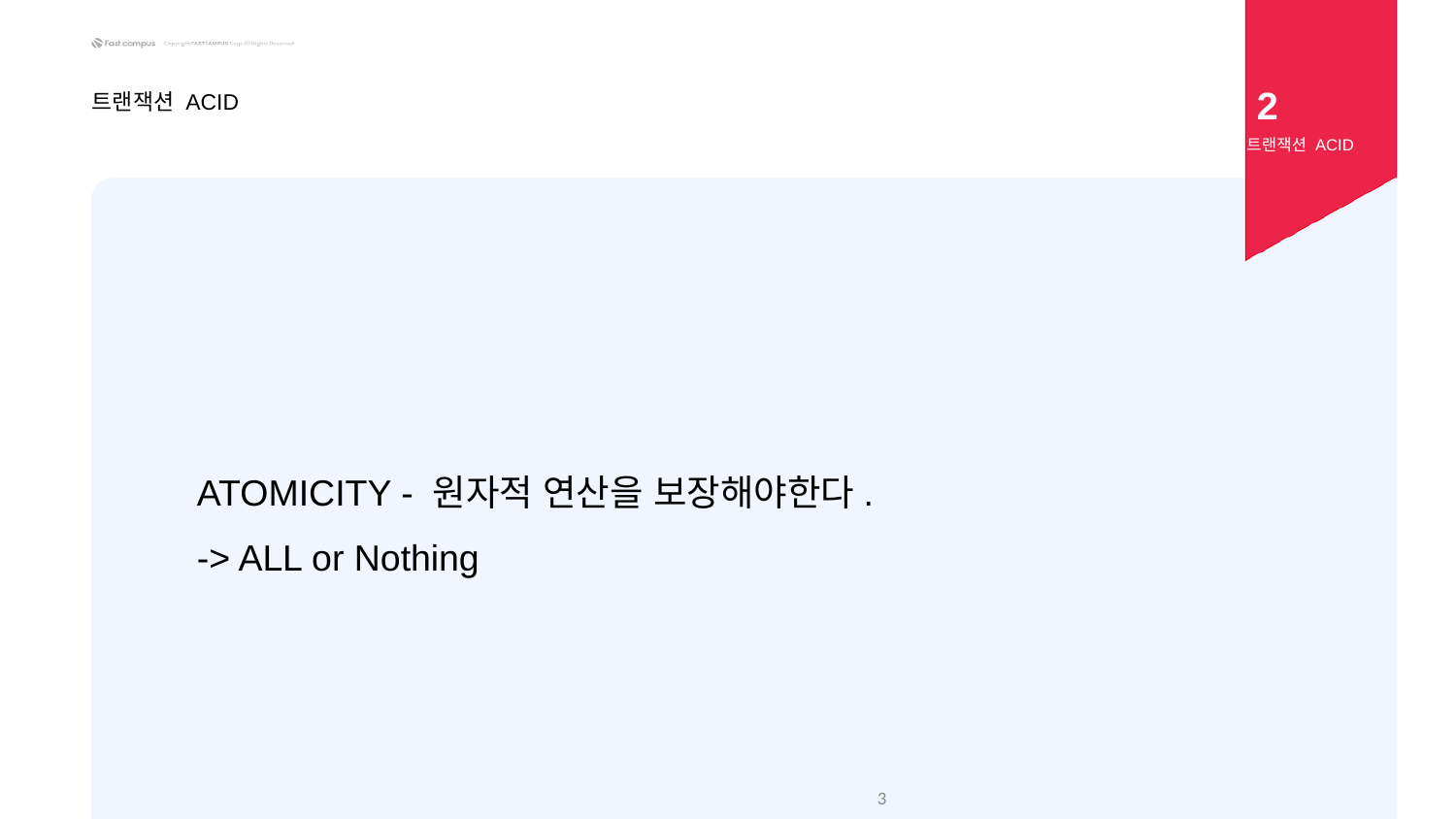

2
트랜잭션 ACID
트랜잭션 ACID
ATOMICITY - 원자적 연산을 보장해야한다.
-> ALL or Nothing
3